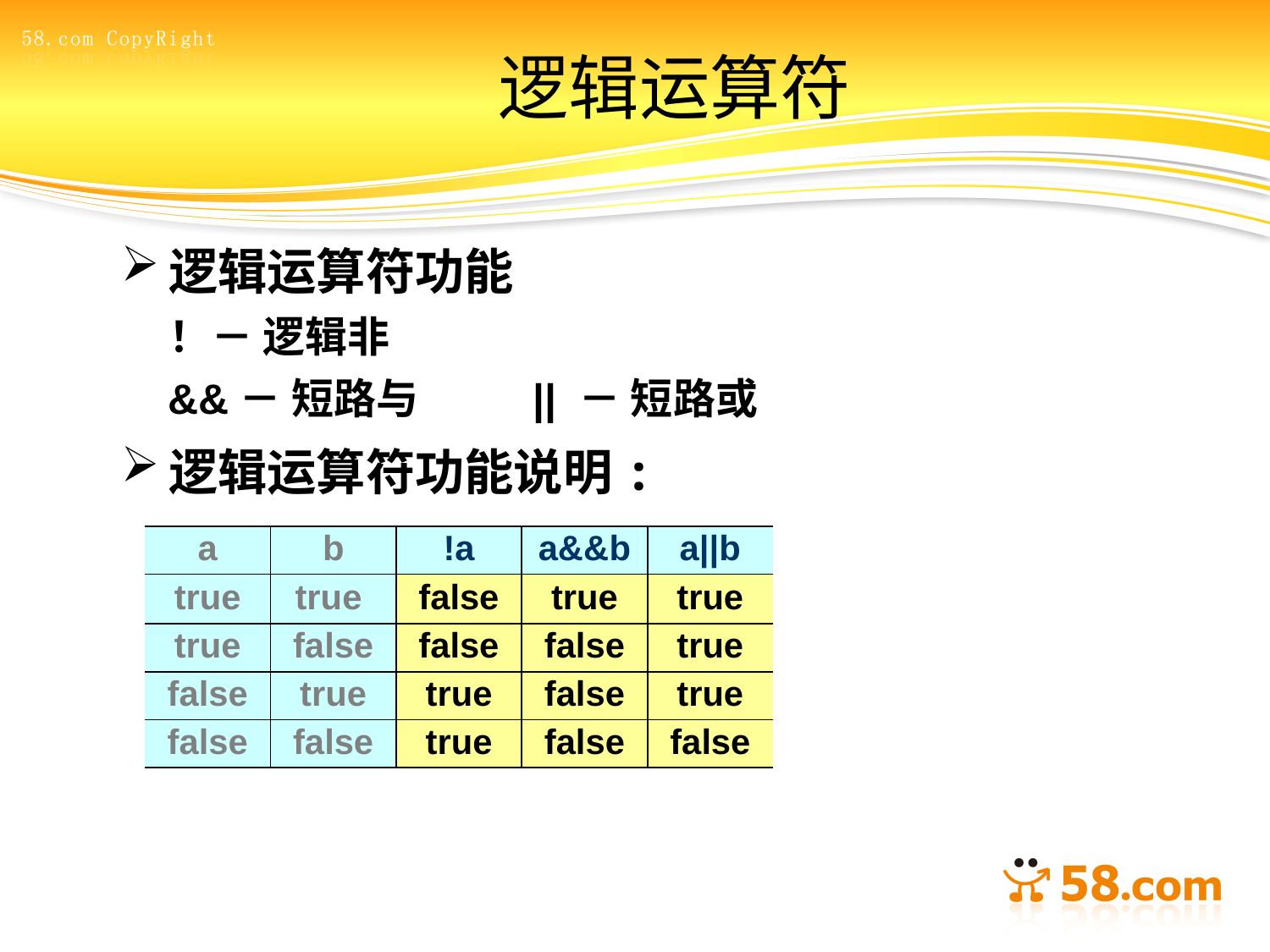

# 逻辑运算符
逻辑运算符功能
	！－ 逻辑非
    &&－ 短路与           || － 短路或
逻辑运算符功能说明:
| a | b | !a | a&&b | a||b |
| --- | --- | --- | --- | --- |
| true | true | false | true | true |
| true | false | false | false | true |
| false | true | true | false | true |
| false | false | true | false | false |